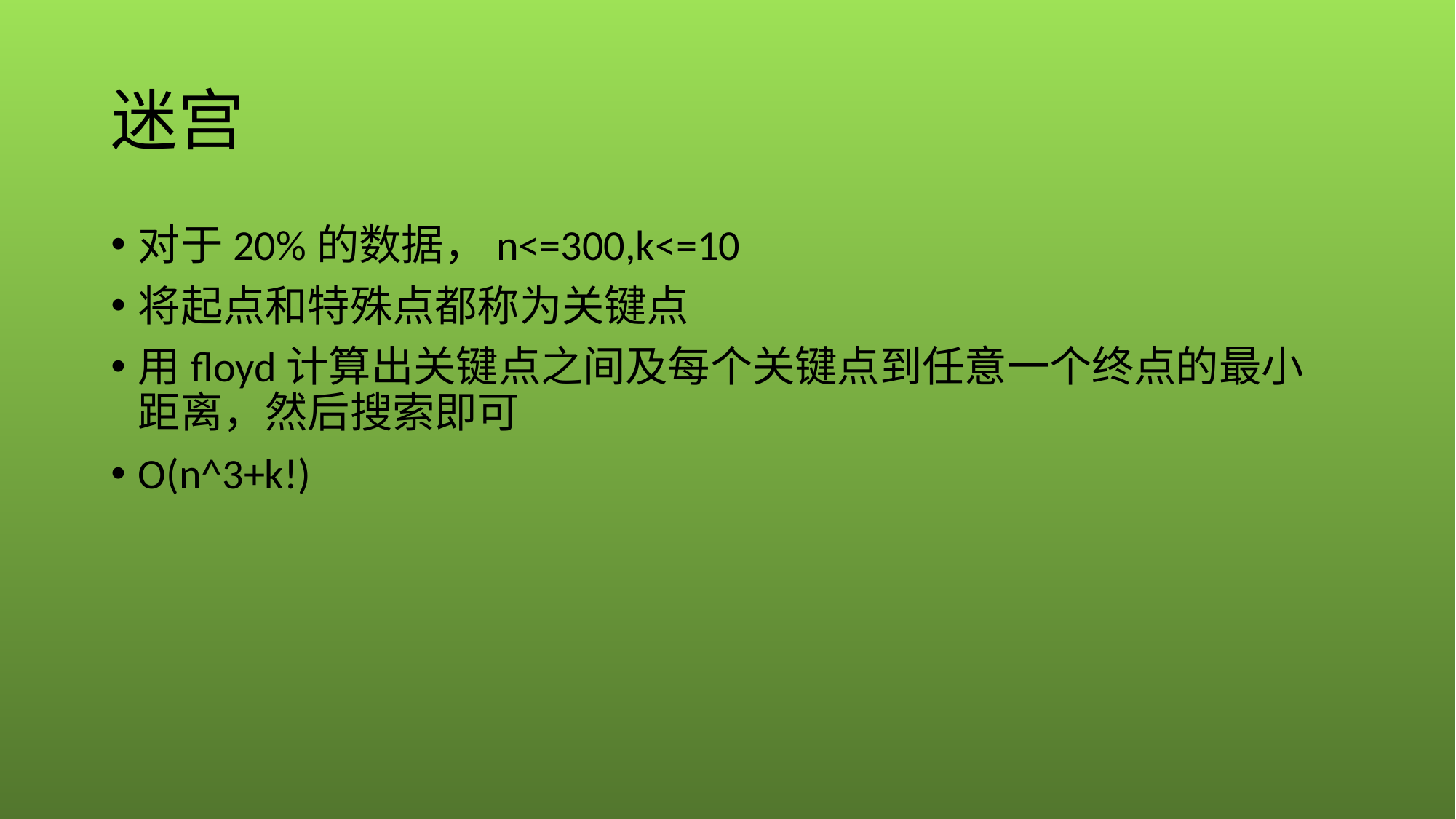

# 迷宫
对于20%的数据，n<=300,k<=10
将起点和特殊点都称为关键点
用floyd计算出关键点之间及每个关键点到任意一个终点的最小距离，然后搜索即可
O(n^3+k!)